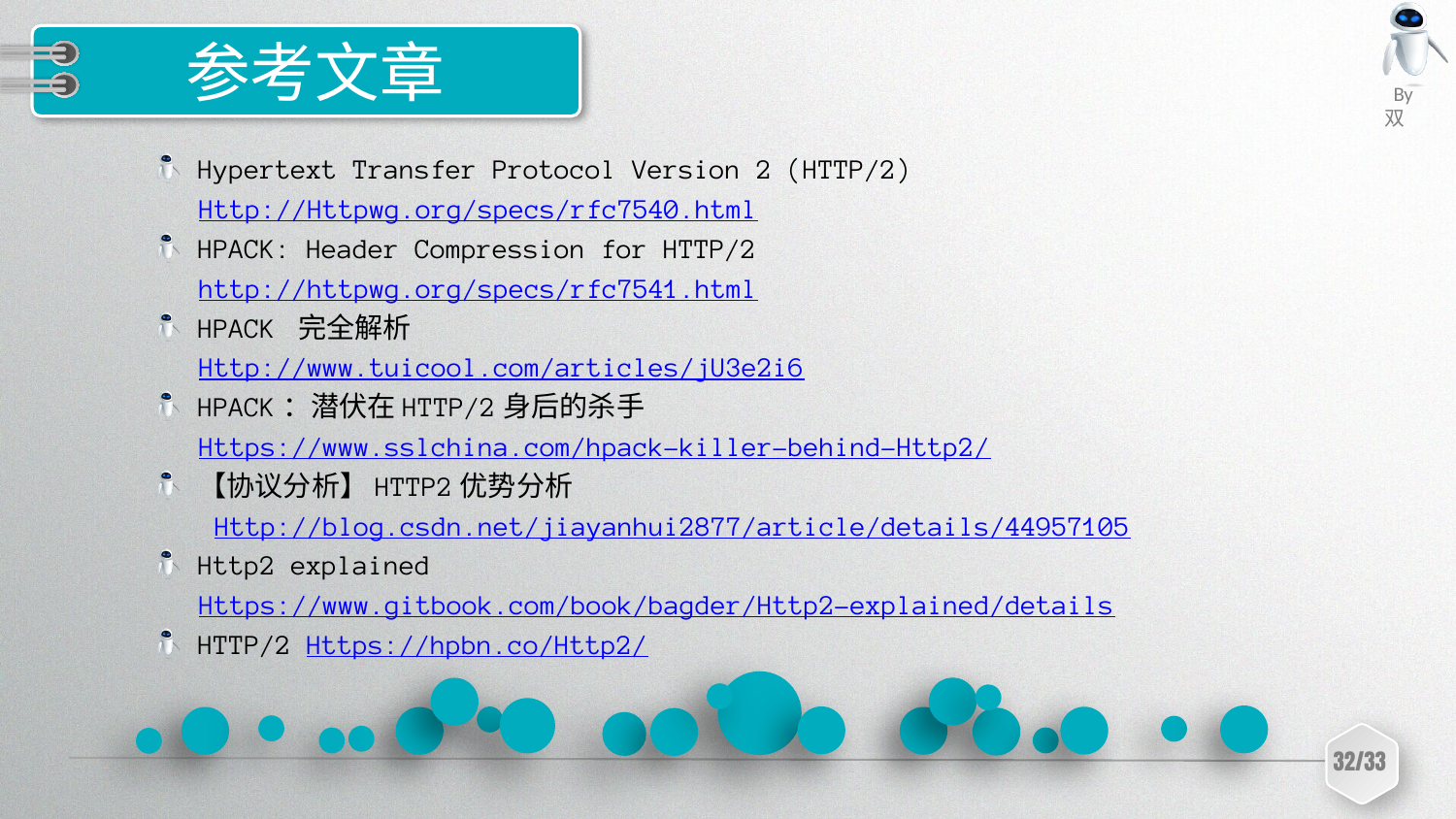

# 参考文章
Hypertext Transfer Protocol Version 2 (HTTP/2)
   Http://Httpwg.org/specs/rfc7540.html
HPACK: Header Compression for HTTP/2
   http://httpwg.org/specs/rfc7541.html
HPACK 完全解析
   Http://www.tuicool.com/articles/jU3e2i6
HPACK：潜伏在HTTP/2身后的杀手
   Https://www.sslchina.com/hpack-killer-behind-Http2/
【协议分析】HTTP2优势分析
    Http://blog.csdn.net/jiayanhui2877/article/details/44957105
Http2 explained
   Https://www.gitbook.com/book/bagder/Http2-explained/details
HTTP/2 Https://hpbn.co/Http2/